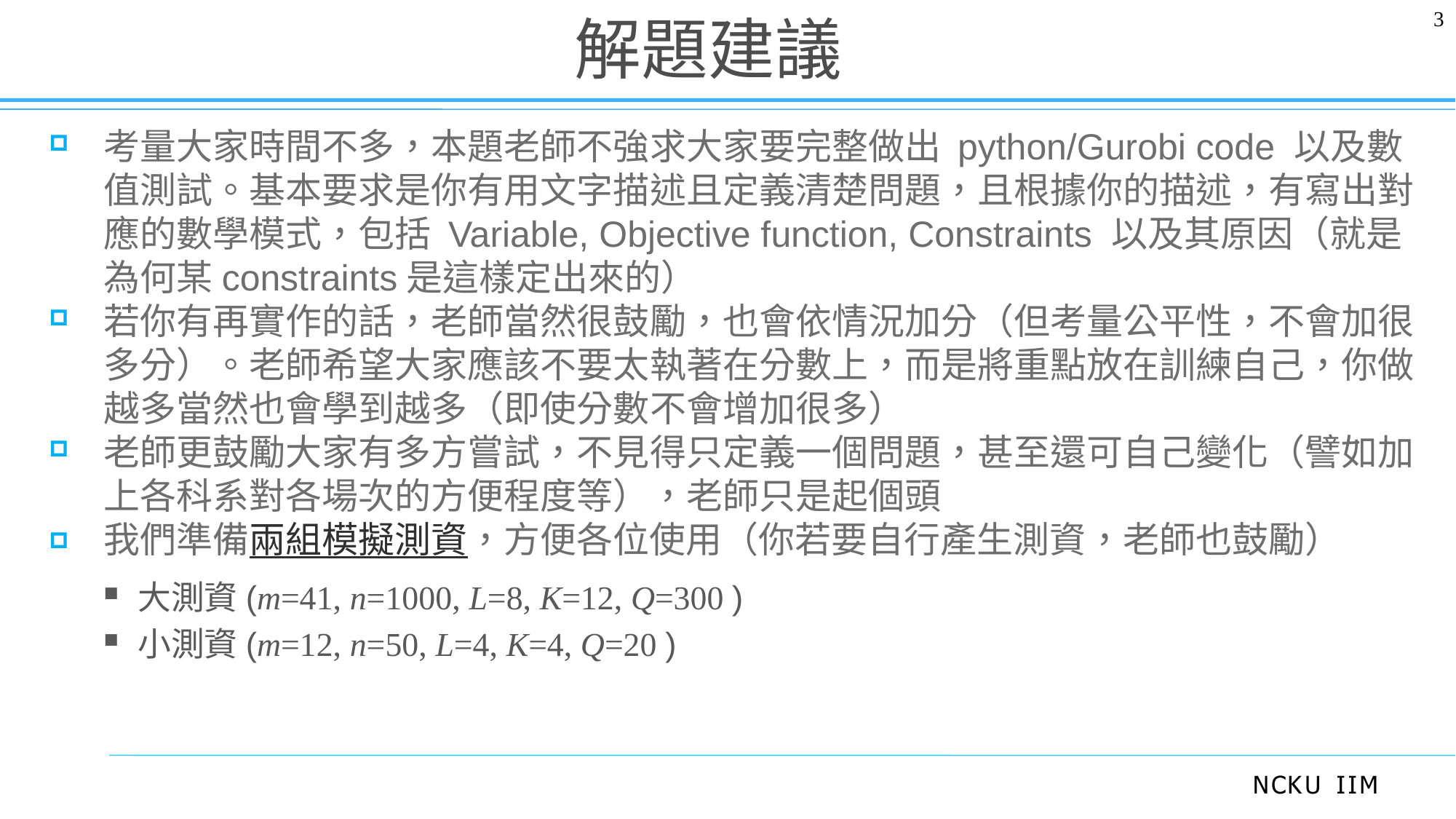

3
# 解題建議
考量大家時間不多，本題老師不強求大家要完整做出 python/Gurobi code 以及數值測試。基本要求是你有用文字描述且定義清楚問題，且根據你的描述，有寫出對應的數學模式，包括 Variable, Objective function, Constraints 以及其原因（就是為何某constraints是這樣定出來的）
若你有再實作的話，老師當然很鼓勵，也會依情況加分（但考量公平性，不會加很多分）。老師希望大家應該不要太執著在分數上，而是將重點放在訓練自己，你做越多當然也會學到越多（即使分數不會增加很多）
老師更鼓勵大家有多方嘗試，不見得只定義一個問題，甚至還可自己變化（譬如加上各科系對各場次的方便程度等），老師只是起個頭
我們準備兩組模擬測資，方便各位使用（你若要自行產生測資，老師也鼓勵）
大測資(m=41, n=1000, L=8, K=12, Q=300 )
小測資(m=12, n=50, L=4, K=4, Q=20 )